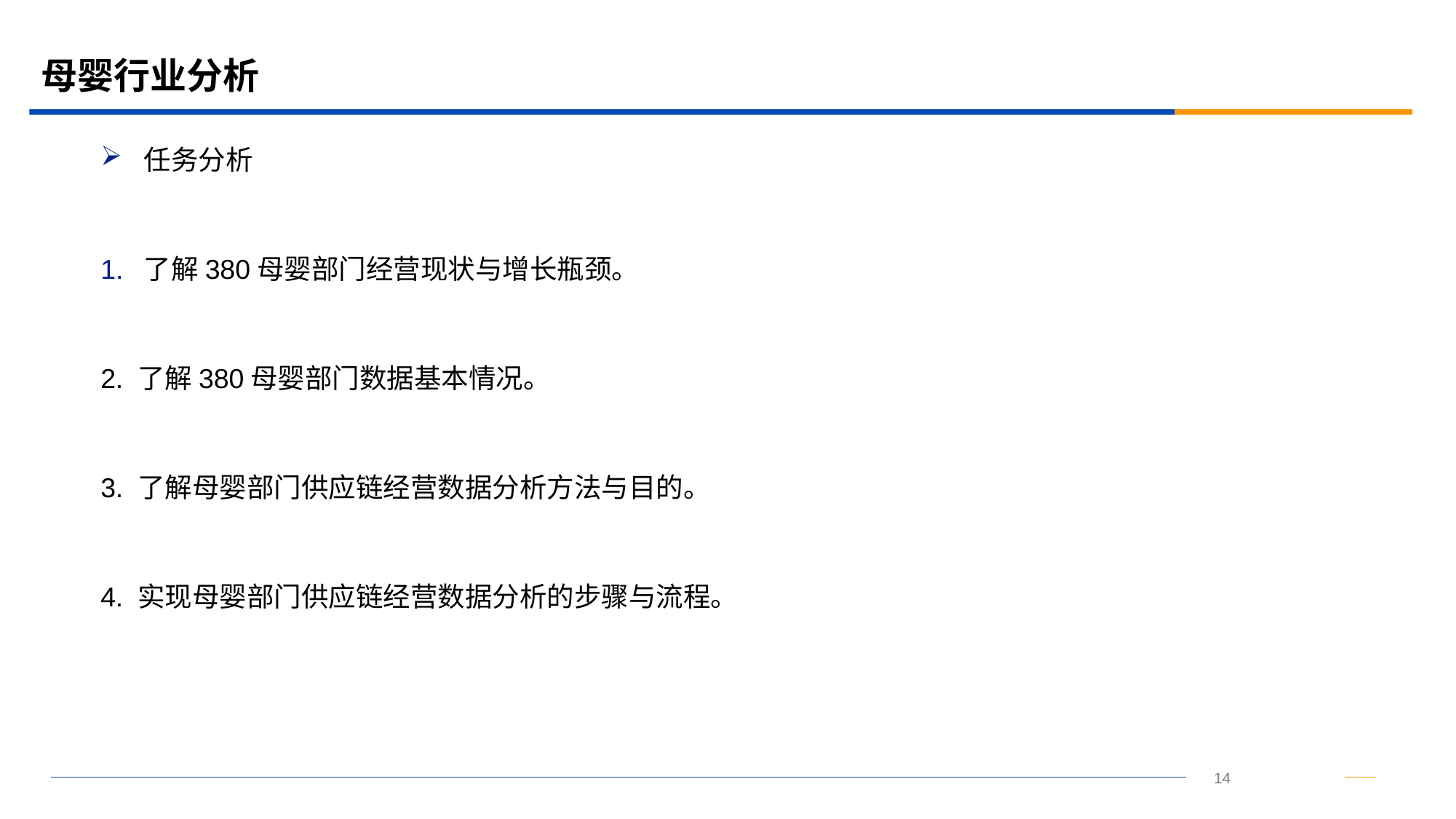

# 母婴行业分析
任务分析

了解380母婴部门经营现状与增长瓶颈。

2. 了解380母婴部门数据基本情况。

3. 了解母婴部门供应链经营数据分析方法与目的。

4. 实现母婴部门供应链经营数据分析的步骤与流程。